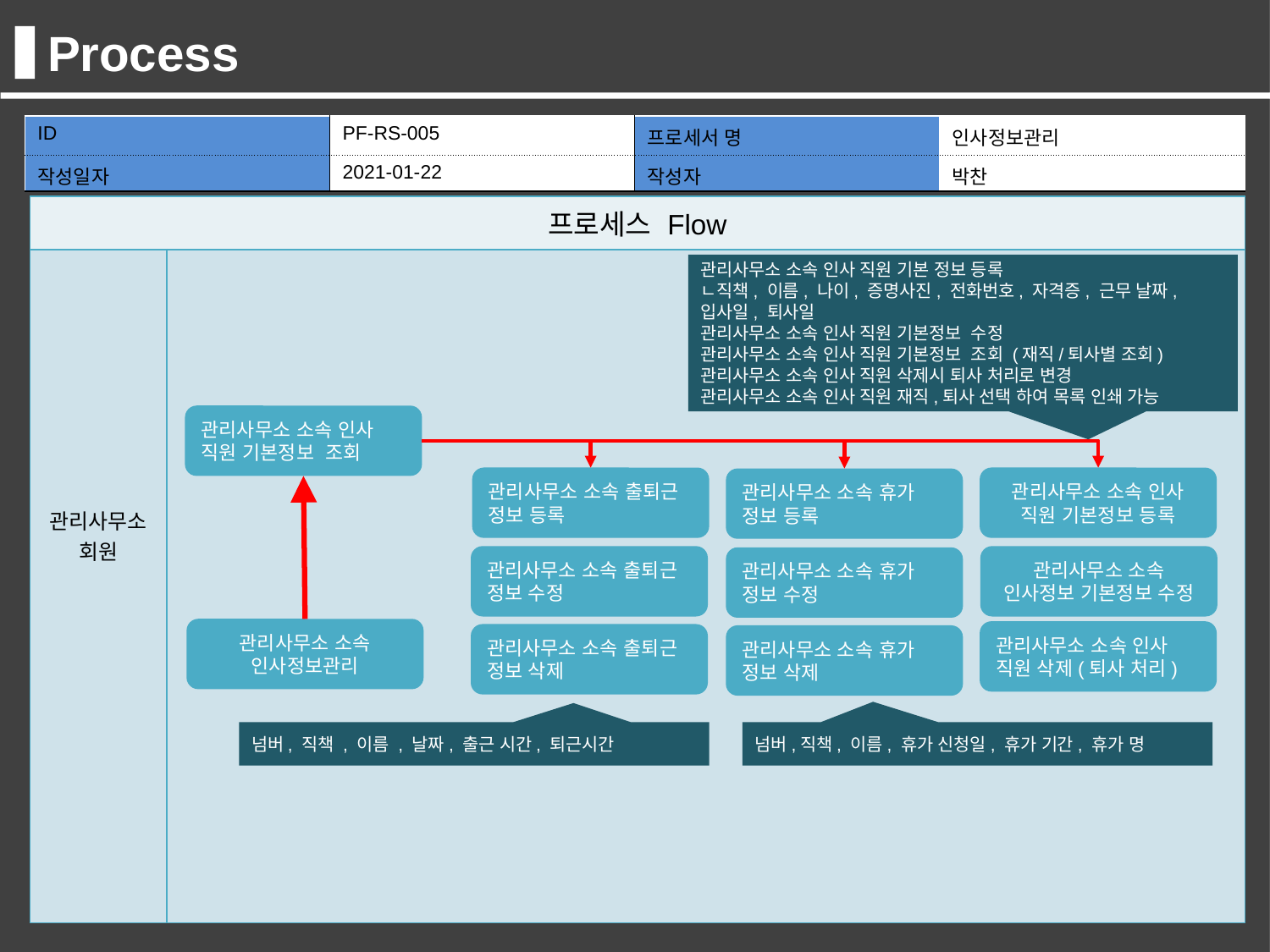

Process
Process

| ID | PF-RS-006 | 프로세서 명 | 최종합격자관리 |
| --- | --- | --- | --- |
| 작성일자 | 2016.05.11 | 작성자 | 김선도 |
| ID | PF-RS-005 | 프로세서 명 | 인사정보관리 |
| --- | --- | --- | --- |
| 작성일자 | 2021-01-22 | 작성자 | 박찬 |
| 프로세스 Flow |  |
| --- | --- |
| 관리자 교사 |  |
| 프로세스 Flow |  |
| --- | --- |
| 관리사무소 회원 |  |
관리사무소 소속 인사 직원 기본 정보 등록
ㄴ직책, 이름, 나이, 증명사진, 전화번호, 자격증, 근무 날짜, 입사일, 퇴사일
관리사무소 소속 인사 직원 기본정보  수정
관리사무소 소속 인사 직원 기본정보  조회 (재직/퇴사별 조회)
관리사무소 소속 인사 직원 삭제시 퇴사 처리로 변경
관리사무소 소속 인사 직원 재직,퇴사 선택 하여 목록 인쇄 가능
관리사무소 소속 인사 직원 기본정보  조회
관리사무소 소속 출퇴근 정보 등록
관리사무소 소속 인사 직원 기본정보 등록
관리사무소 소속 휴가 정보 등록
1.면접 대상자 조회
관리사무소 소속 출퇴근 정보 수정
관리사무소 소속 인사정보 기본정보 수정
관리사무소 소속 휴가 정보 수정
관리사무소 소속 인사정보관리
관리사무소 소속 인사 직원 삭제(퇴사 처리)
관리사무소 소속 출퇴근 정보 삭제
관리사무소 소속 휴가 정보 삭제
넘버, 직책 , 이름 , 날짜, 출근 시간, 퇴근시간
넘버,직책, 이름, 휴가 신청일, 휴가 기간, 휴가 명